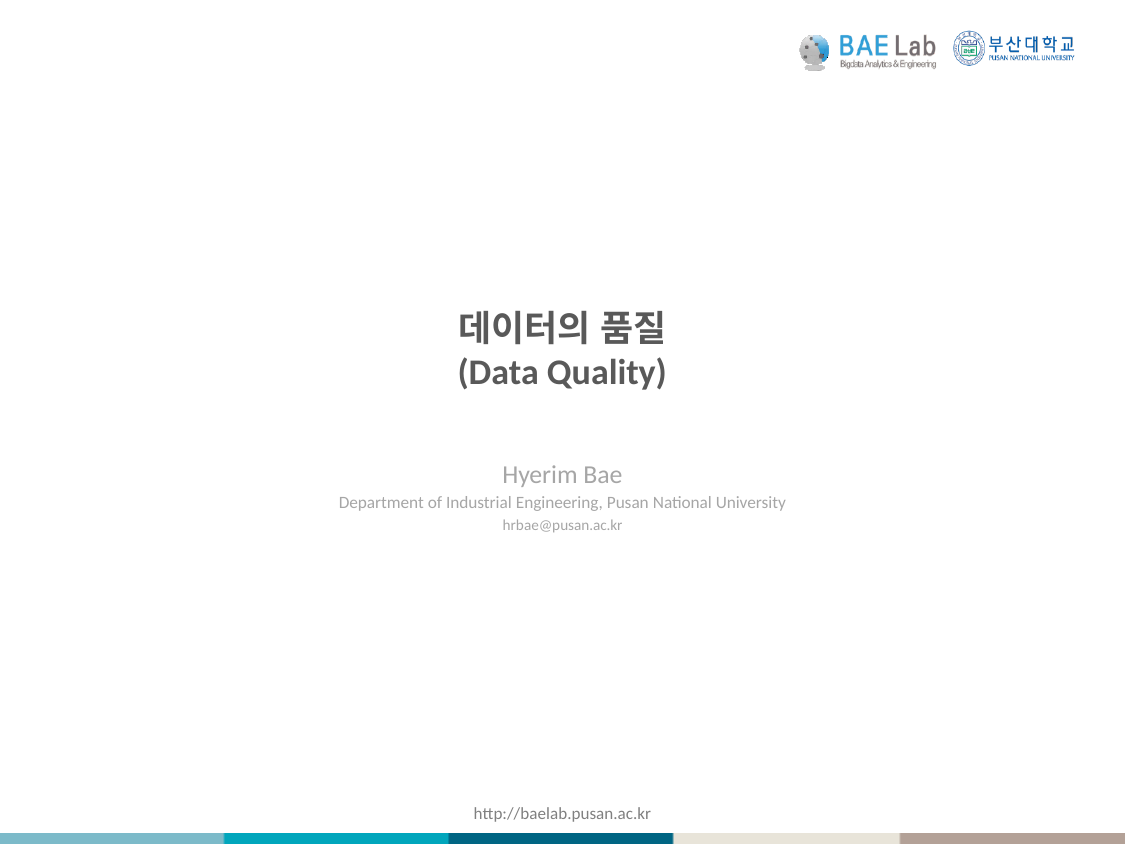

데이터의 품질
(Data Quality)
Hyerim Bae
Department of Industrial Engineering, Pusan National University
hrbae@pusan.ac.kr